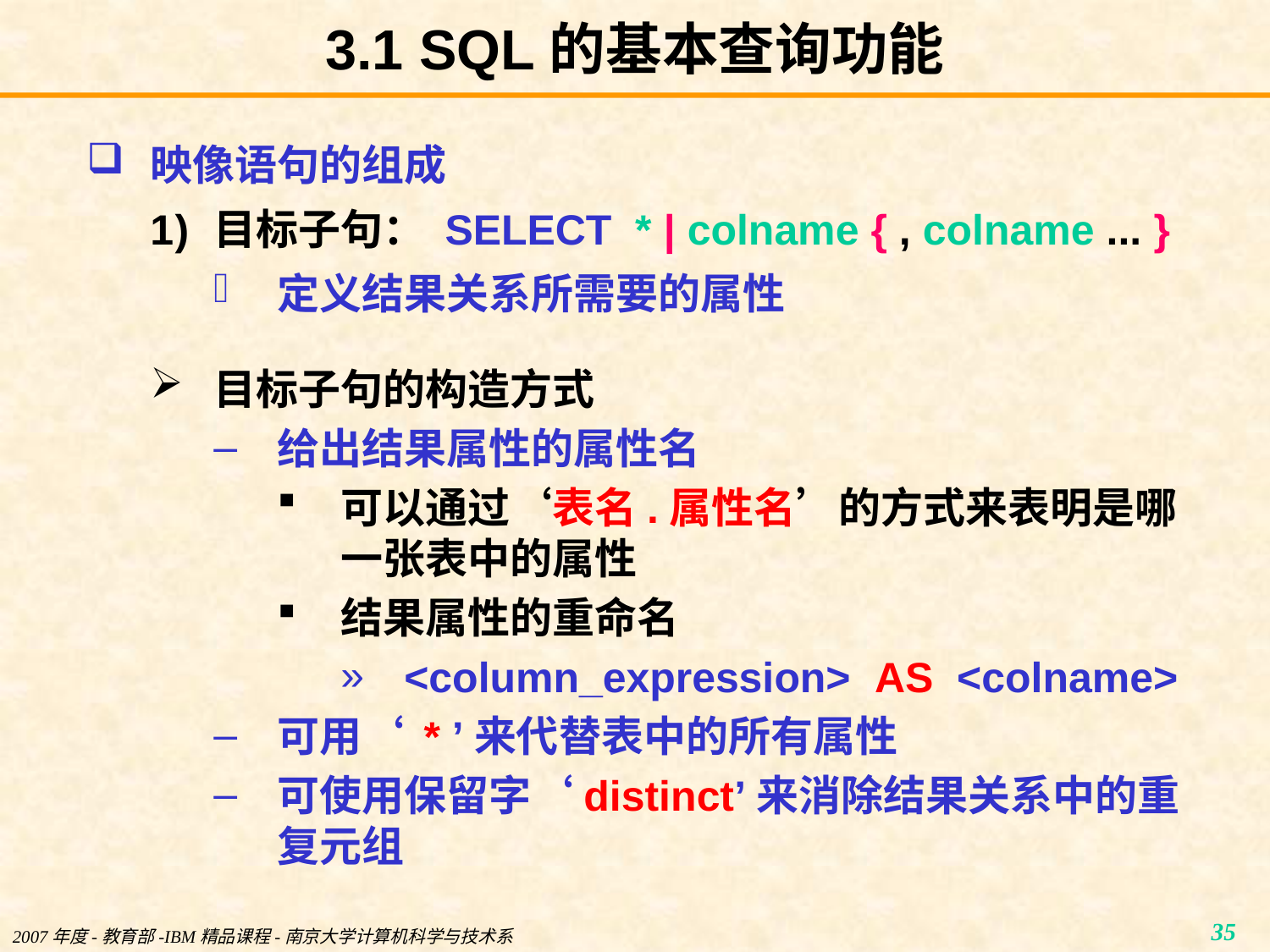

# 3.1 SQL的基本查询功能
映像语句的组成
目标子句： SELECT  * | colname { , colname ... }
定义结果关系所需要的属性
目标子句的构造方式
给出结果属性的属性名
可以通过‘表名.属性名’的方式来表明是哪一张表中的属性
结果属性的重命名
<column_expression>  AS  <colname>
可用‘ * ’来代替表中的所有属性
可使用保留字‘distinct’来消除结果关系中的重复元组
35
2007年度-教育部-IBM精品课程-南京大学计算机科学与技术系